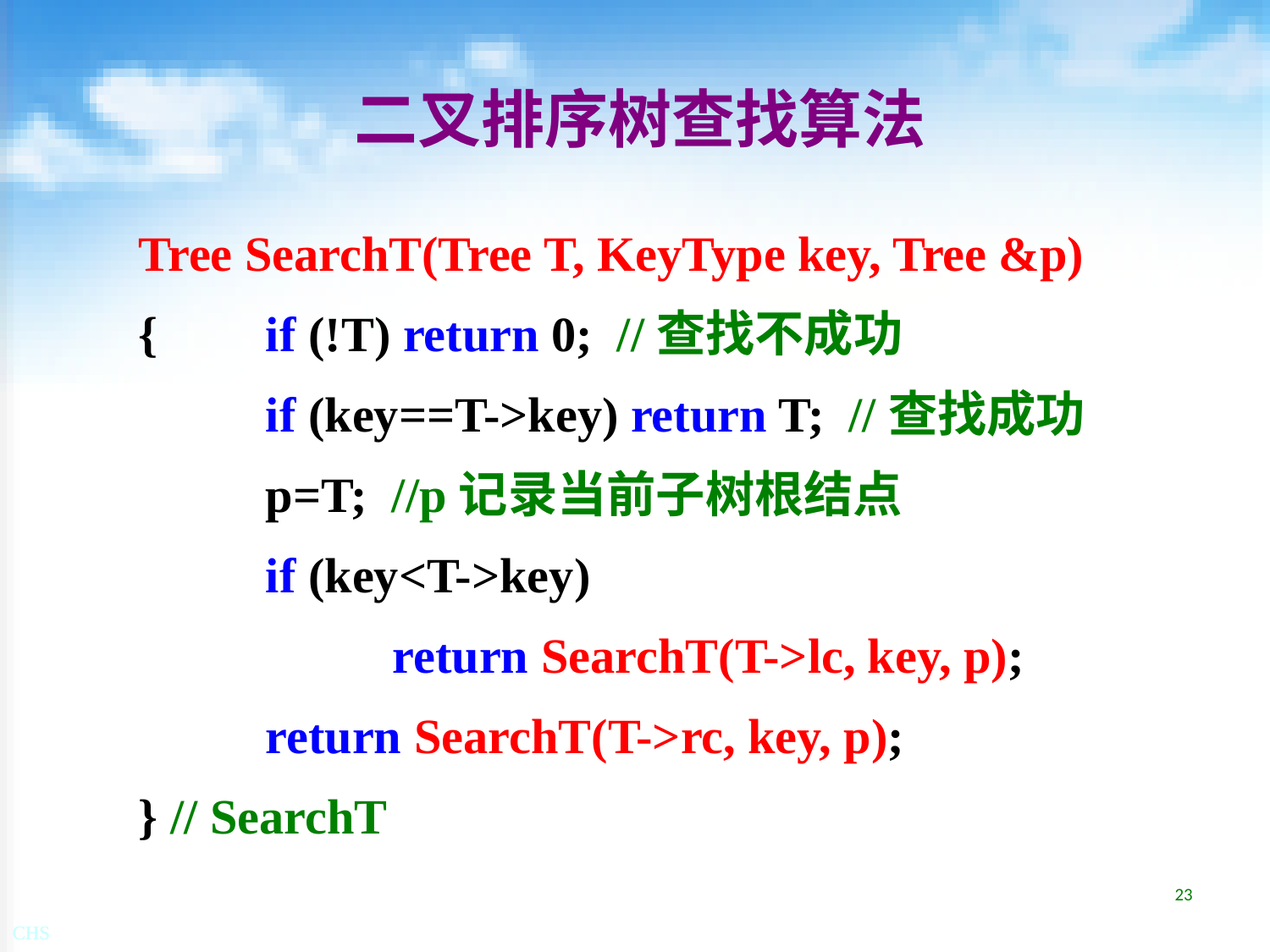

# 二叉排序树查找算法
Tree SearchT(Tree T, KeyType key, Tree &p)
{	if (!T) return 0;  //查找不成功
	if (key==T->key) return T;  //查找成功
	p=T;  //p记录当前子树根结点
	if (key<T->key)
		return SearchT(T->lc, key, p);
	return SearchT(T->rc, key, p);
} // SearchT
23